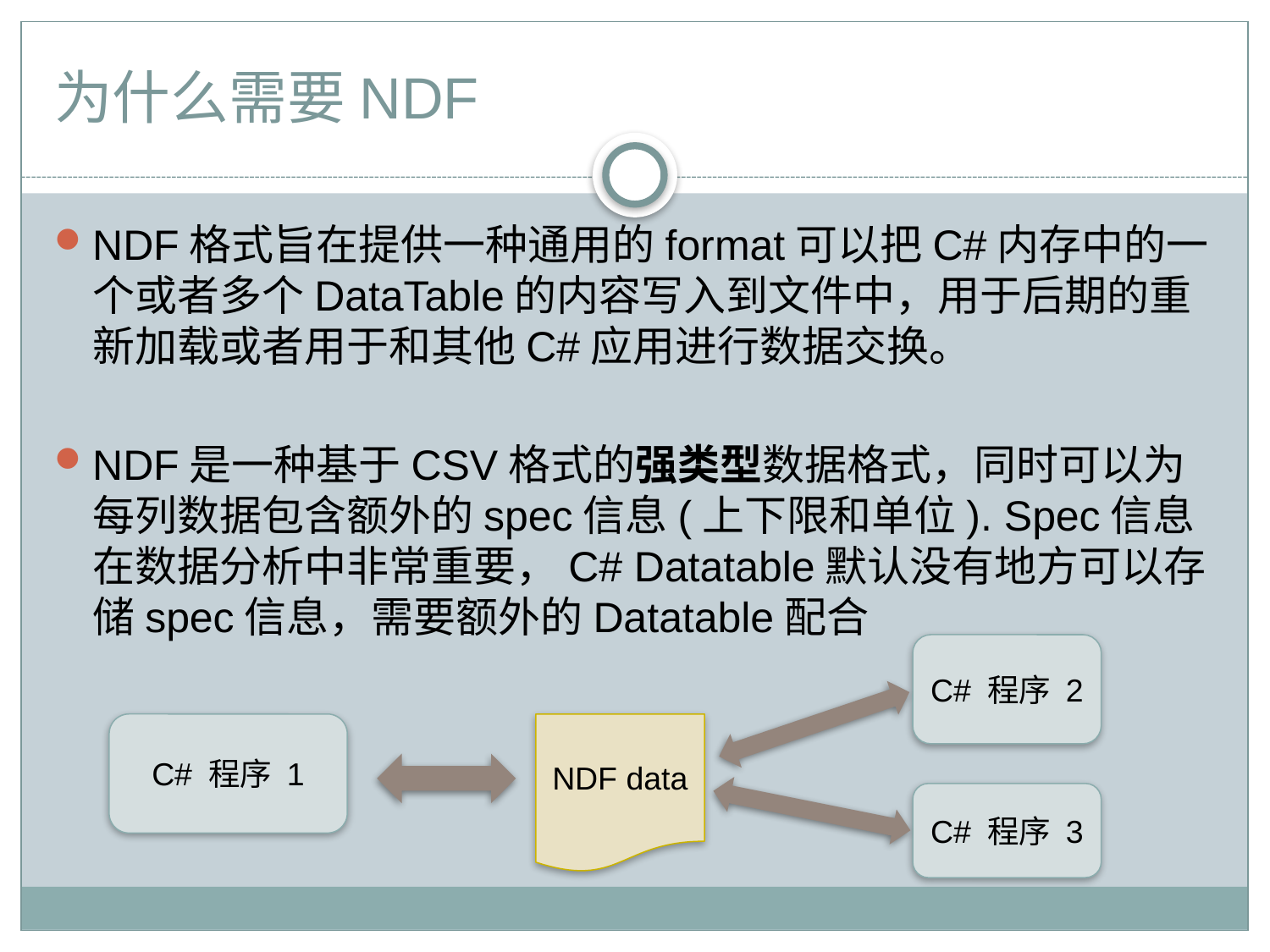

# 为什么需要NDF
NDF格式旨在提供一种通用的format可以把C#内存中的一个或者多个DataTable的内容写入到文件中，用于后期的重新加载或者用于和其他C#应用进行数据交换。

NDF是一种基于CSV格式的强类型数据格式，同时可以为每列数据包含额外的spec信息(上下限和单位). Spec信息在数据分析中非常重要，C# Datatable默认没有地方可以存储spec信息，需要额外的Datatable配合
C# 程序 2

C# 程序 1
NDF data

C# 程序 3